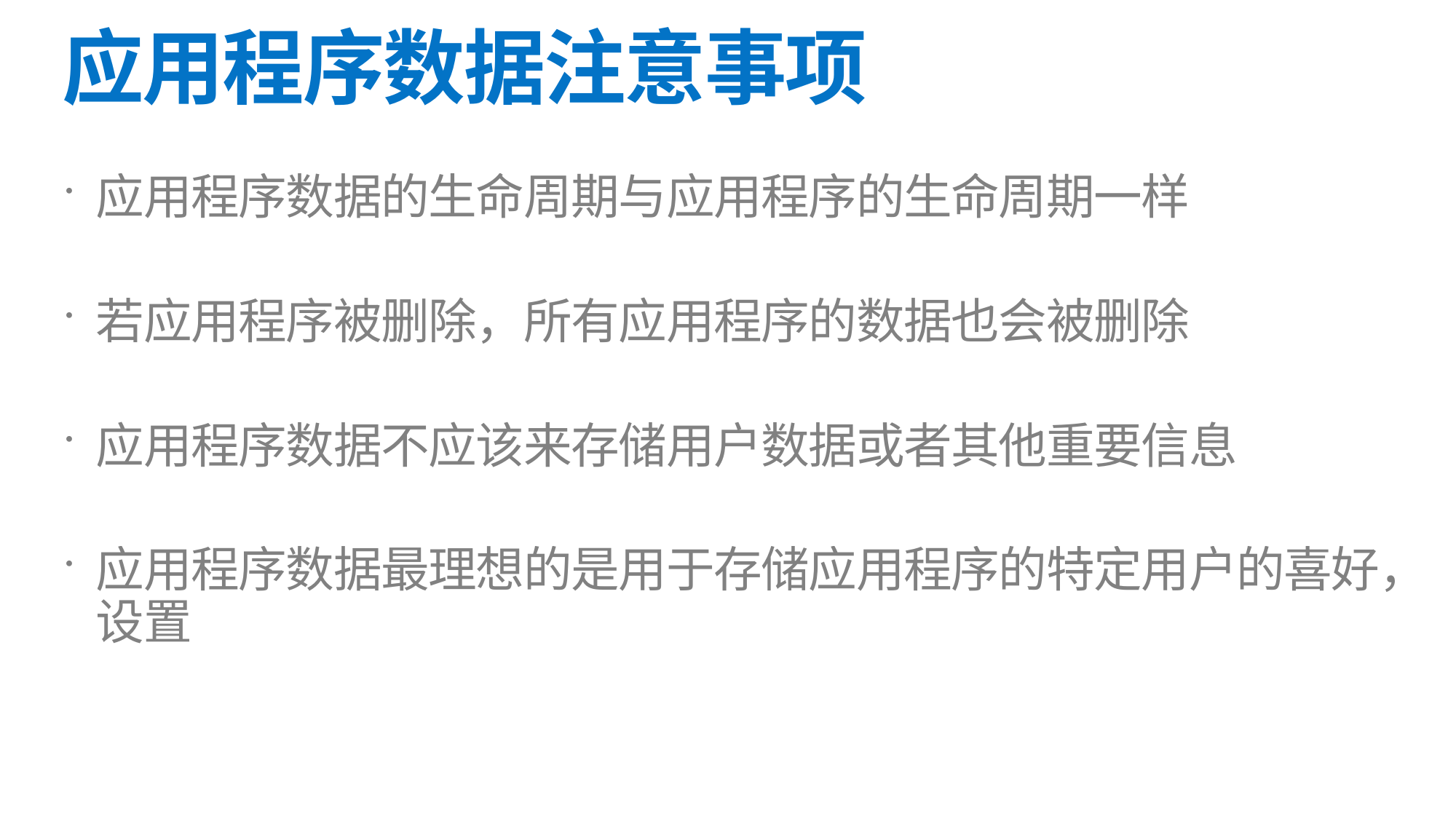

# 应用程序数据注意事项
应用程序数据的生命周期与应用程序的生命周期一样

若应用程序被删除，所有应用程序的数据也会被删除

应用程序数据不应该来存储用户数据或者其他重要信息

应用程序数据最理想的是用于存储应用程序的特定用户的喜好，设置